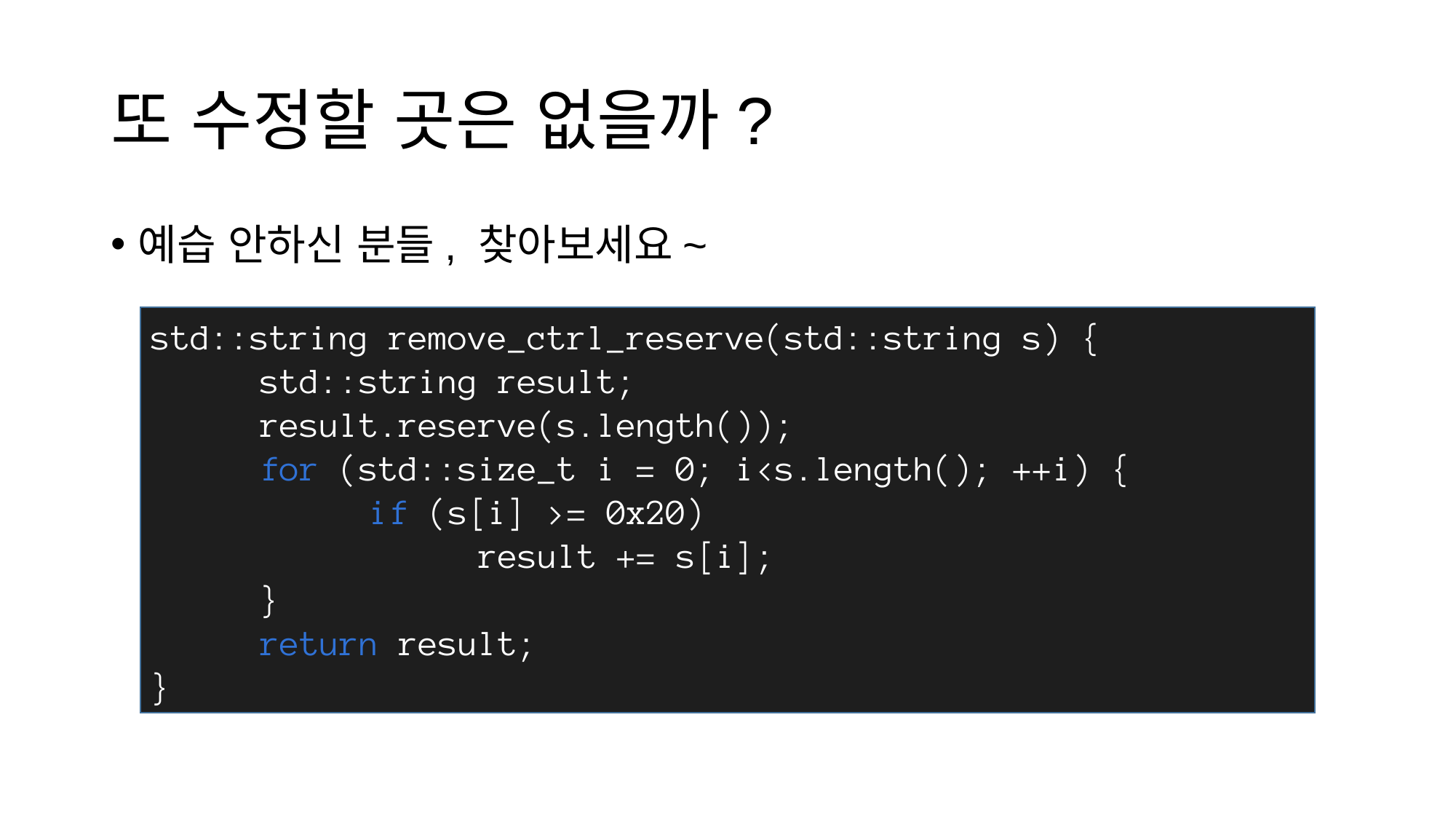

# 또 수정할 곳은 없을까?
예습 안하신 분들, 찾아보세요~
std::string remove_ctrl_reserve(std::string s) {
	std::string result;
	result.reserve(s.length());
	for (std::size_t i = 0; i<s.length(); ++i) {
		if (s[i] >= 0x20)
			result += s[i];
	}
	return result;
}